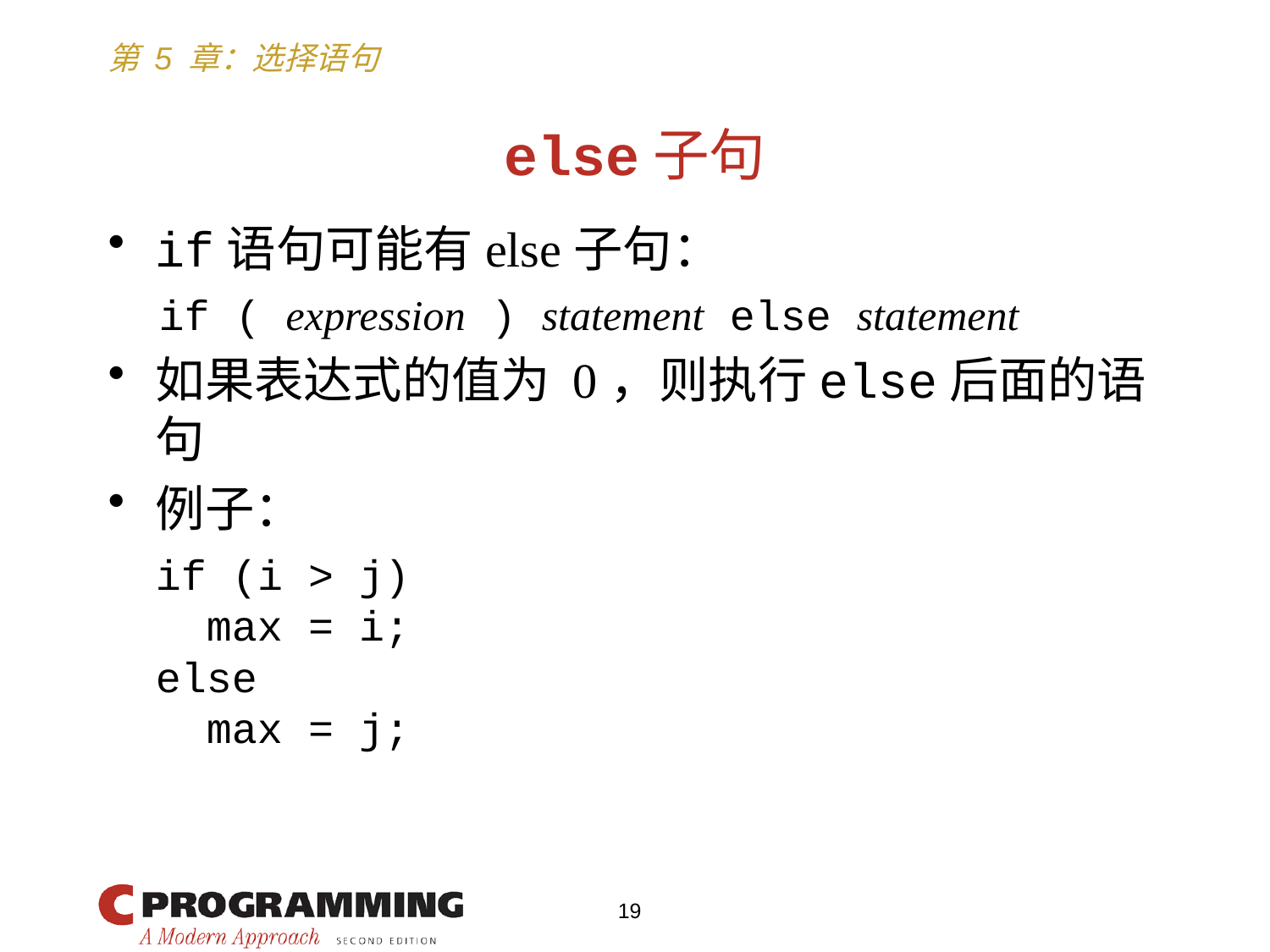

# else子句
if语句可能有else子句：
  if ( expression ) statement else statement
如果表达式的值为 0，则执行else后面的语句
例子：
	if (i > j)
	  max = i;
	else
	  max = j;
19